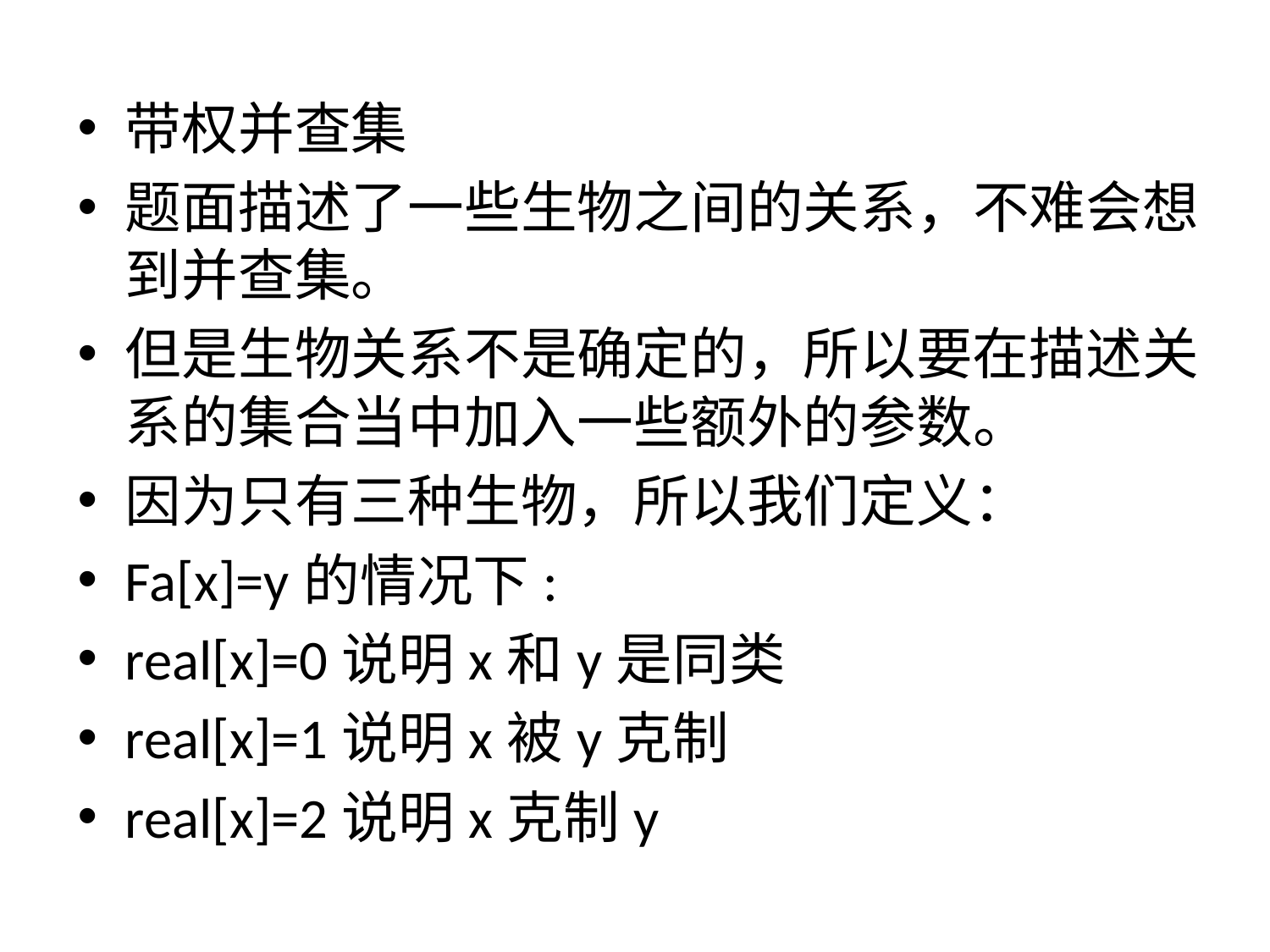

带权并查集
题面描述了一些生物之间的关系，不难会想到并查集。
但是生物关系不是确定的，所以要在描述关系的集合当中加入一些额外的参数。
因为只有三种生物，所以我们定义：
Fa[x]=y的情况下:
real[x]=0说明x和y是同类
real[x]=1说明x被y克制
real[x]=2说明x克制y